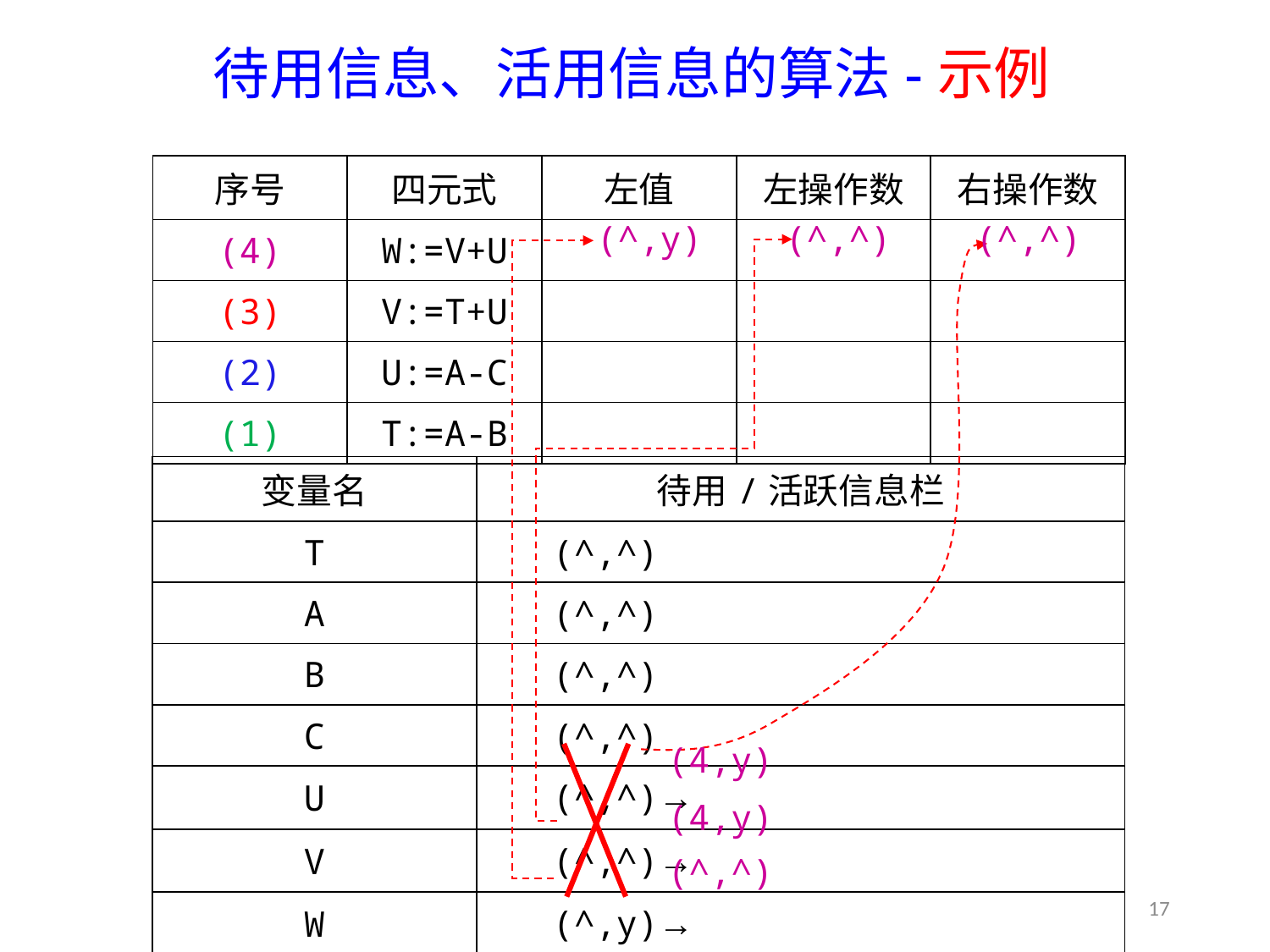

# 待用信息、活用信息的算法-示例
| 序号 | 四元式 | 左值 | 左操作数 | 右操作数 |
| --- | --- | --- | --- | --- |
| (4) | W:=V+U |  |  |  |
| (3) | V:=T+U |  |  |  |
| (2) | U:=A-C |  |  |  |
| (1) | T:=A-B |  |  |  |
(^,y)
(^,^)
(^,^)

| 变量名 | 待用/活跃信息栏 |
| --- | --- |
| T | (^,^) |
| A | (^,^) |
| B | (^,^) |
| C | (^,^) |
| U | (^,^)→ |
| V | (^,^)→ |
| W | (^,y)→ |
(4,y)
(4,y)
(^,^)
17